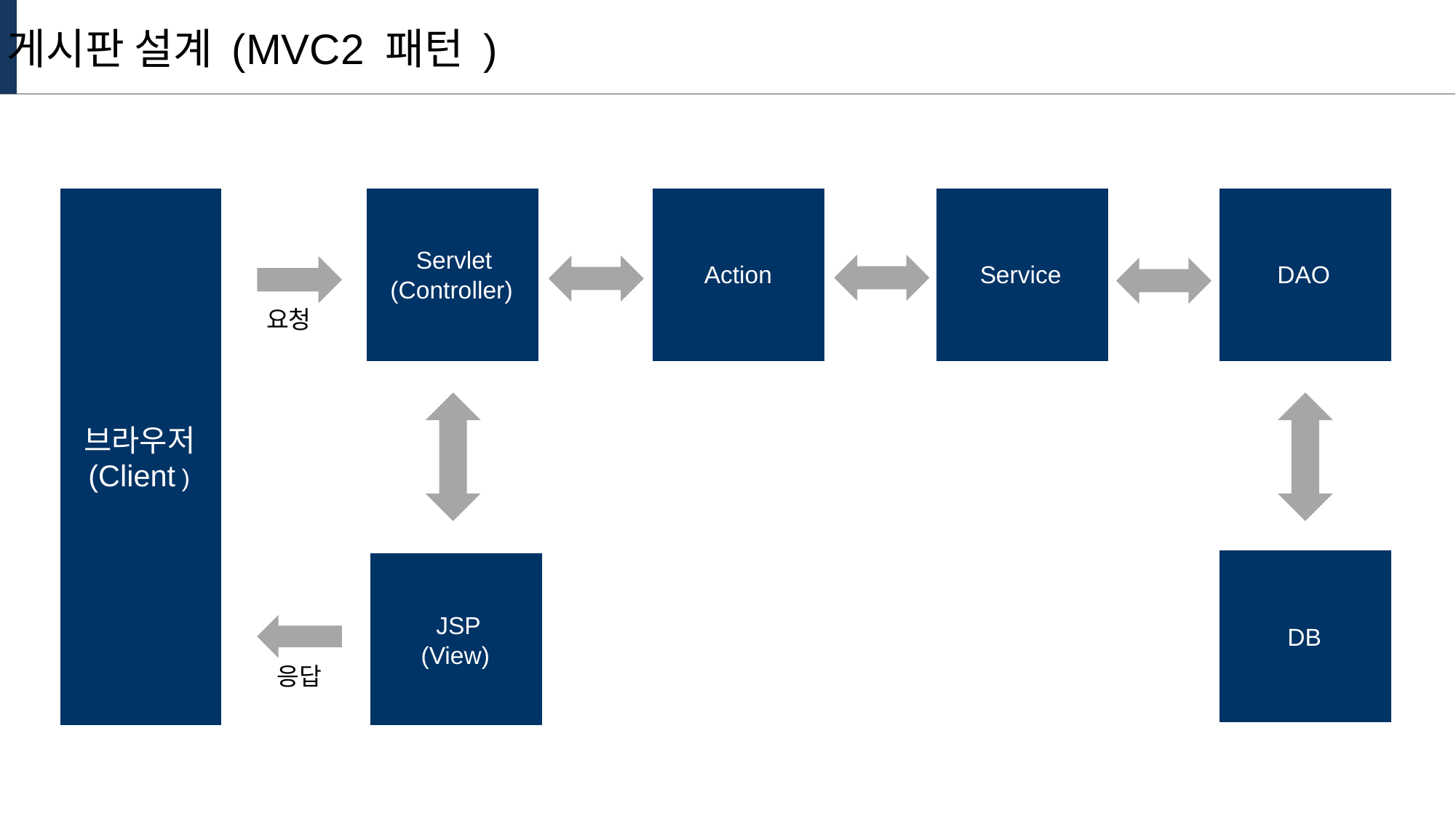

게시판 설계 (MVC2 패턴 )

	Servlet
(Controller)

Action
Service
DAO
요청

브라우저
	(Client )

	JSP
(View)

DB
응답